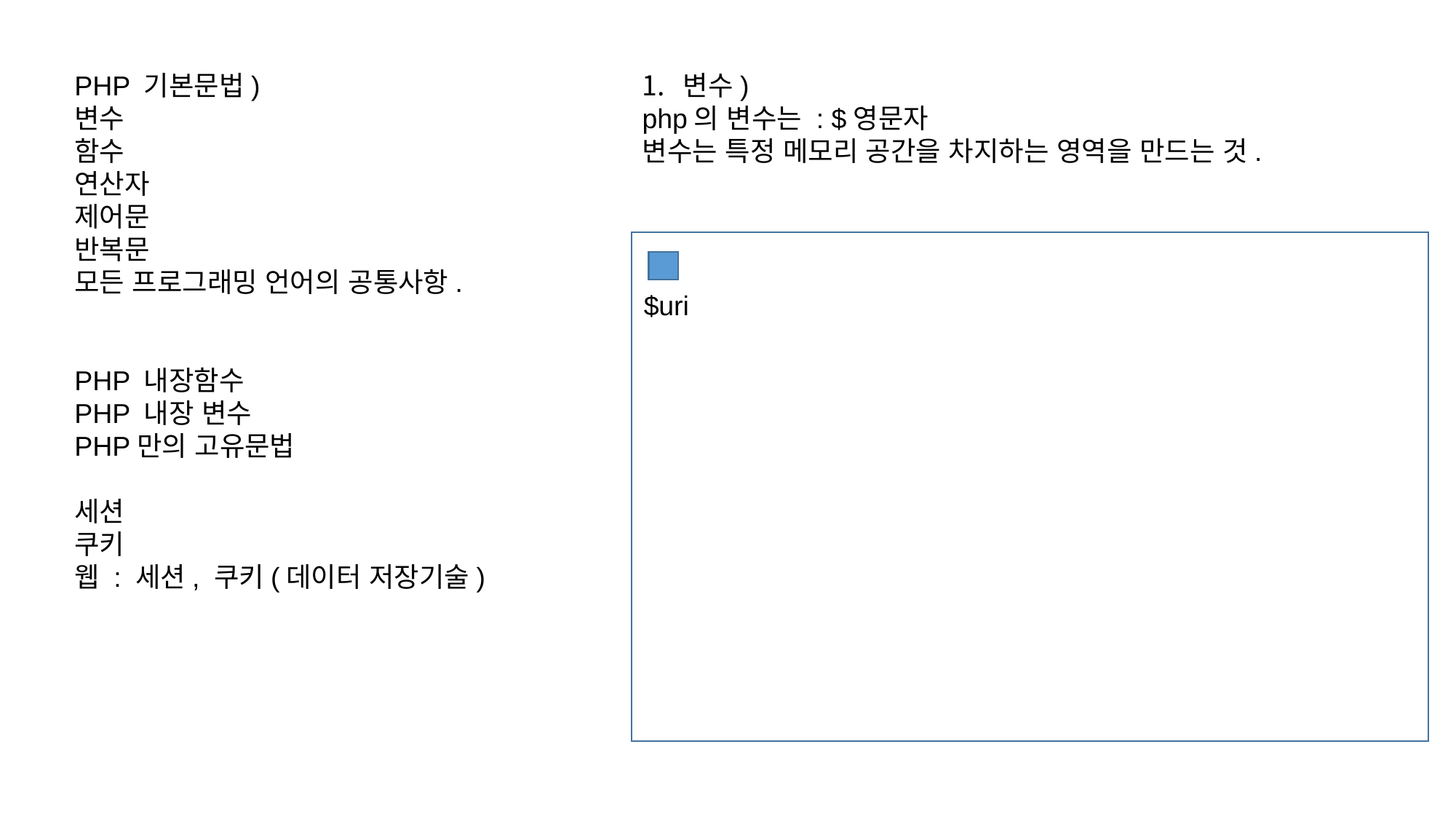

PHP 기본문법)
변수
함수
연산자
제어문
반복문
모든 프로그래밍 언어의 공통사항.

PHP 내장함수
PHP 내장 변수
PHP만의 고유문법

세션
쿠키
웹 : 세션, 쿠키(데이터 저장기술)
변수)
php의 변수는 : $영문자
변수는 특정 메모리 공간을 차지하는 영역을 만드는 것.

$uri